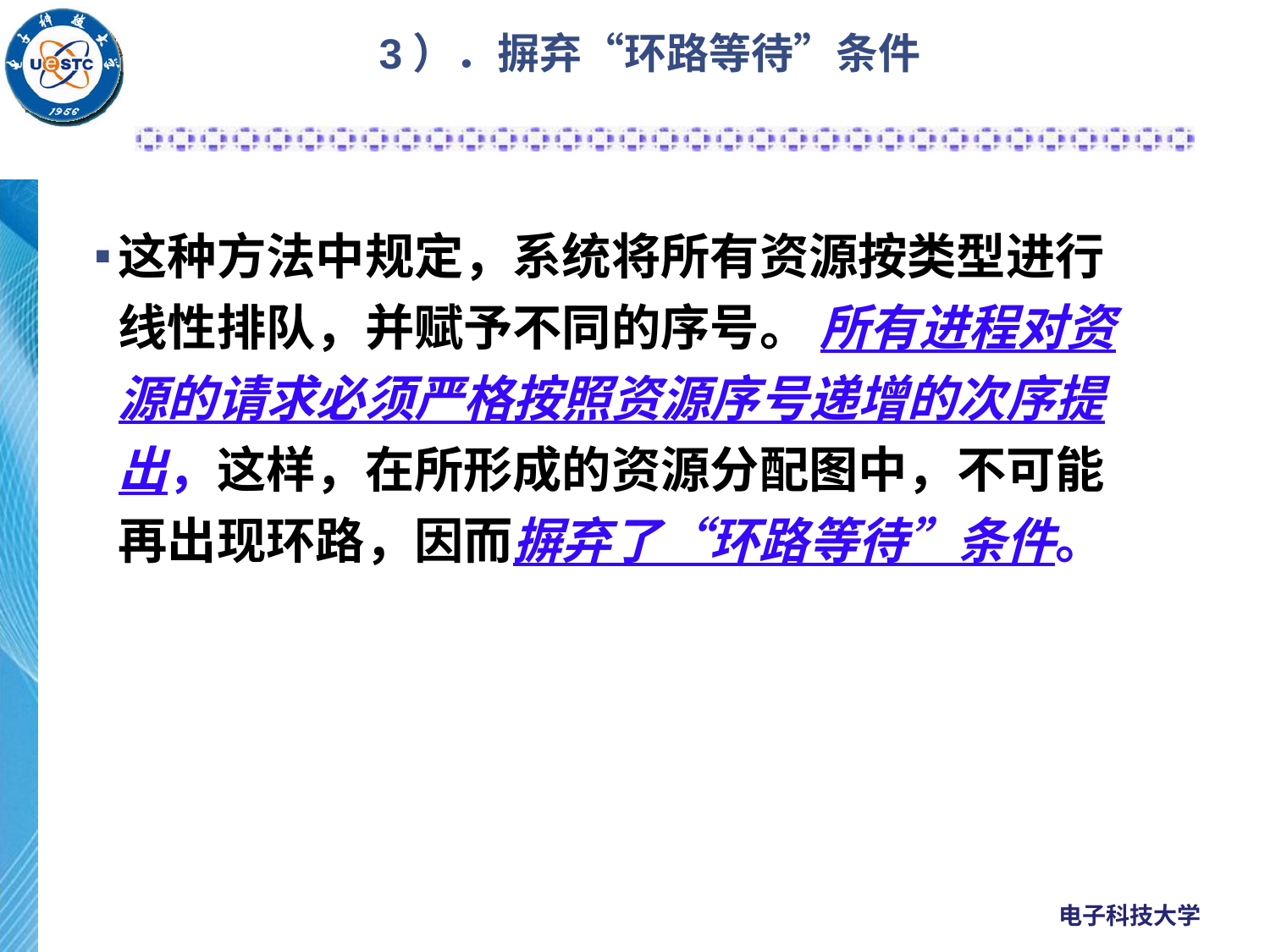

# 3）．摒弃“环路等待”条件
这种方法中规定，系统将所有资源按类型进行线性排队，并赋予不同的序号。 所有进程对资源的请求必须严格按照资源序号递增的次序提出，这样，在所形成的资源分配图中，不可能再出现环路，因而摒弃了“环路等待”条件。